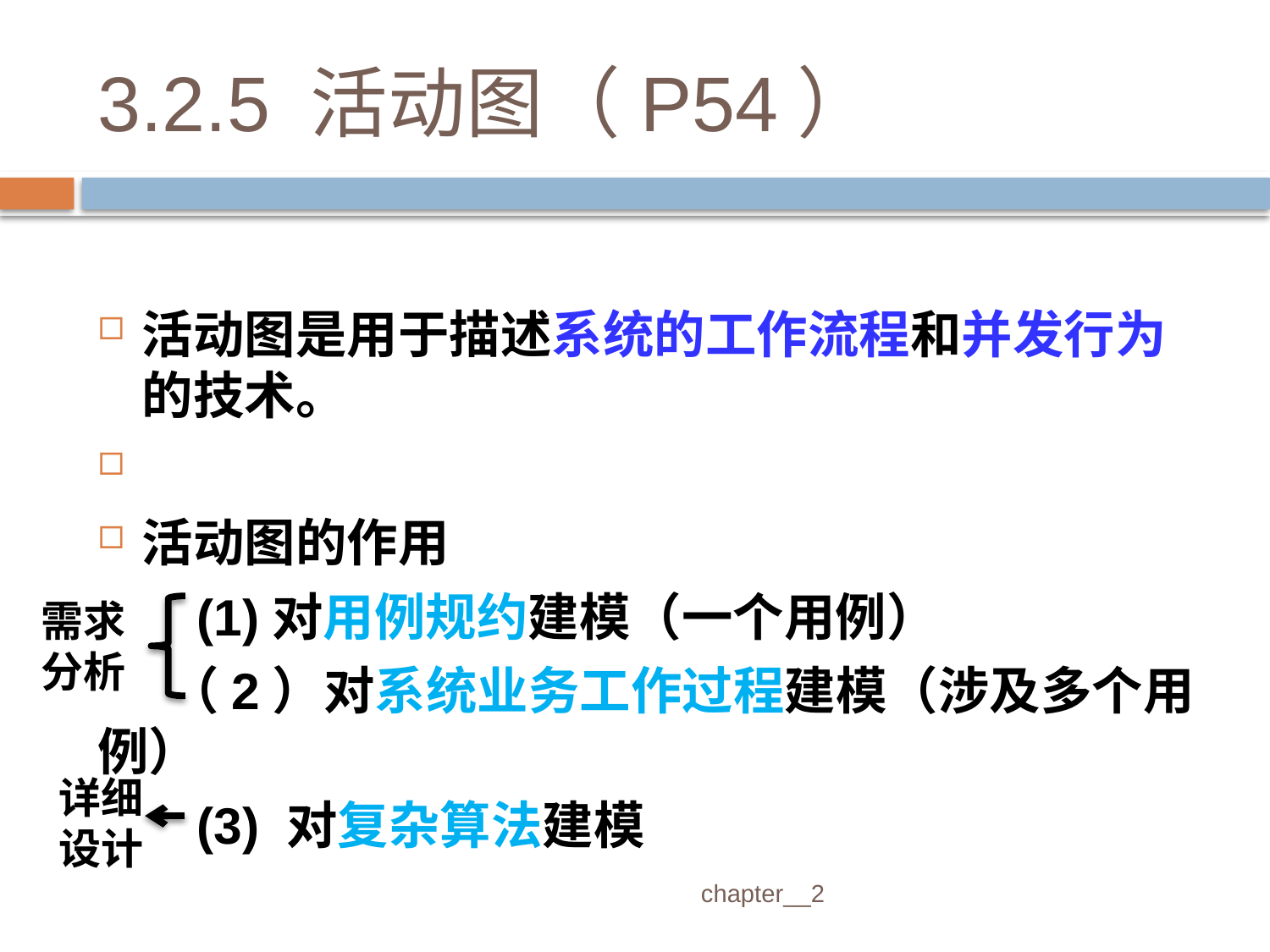

# 3.2.5 活动图（P54）
69

活动图是用于描述系统的工作流程和并发行为的技术。

活动图的作用
       (1)对用例规约建模（一个用例）
     （2）对系统业务工作过程建模（涉及多个用例）
       (3) 对复杂算法建模

需求
分析

详细设计
 chapter__2